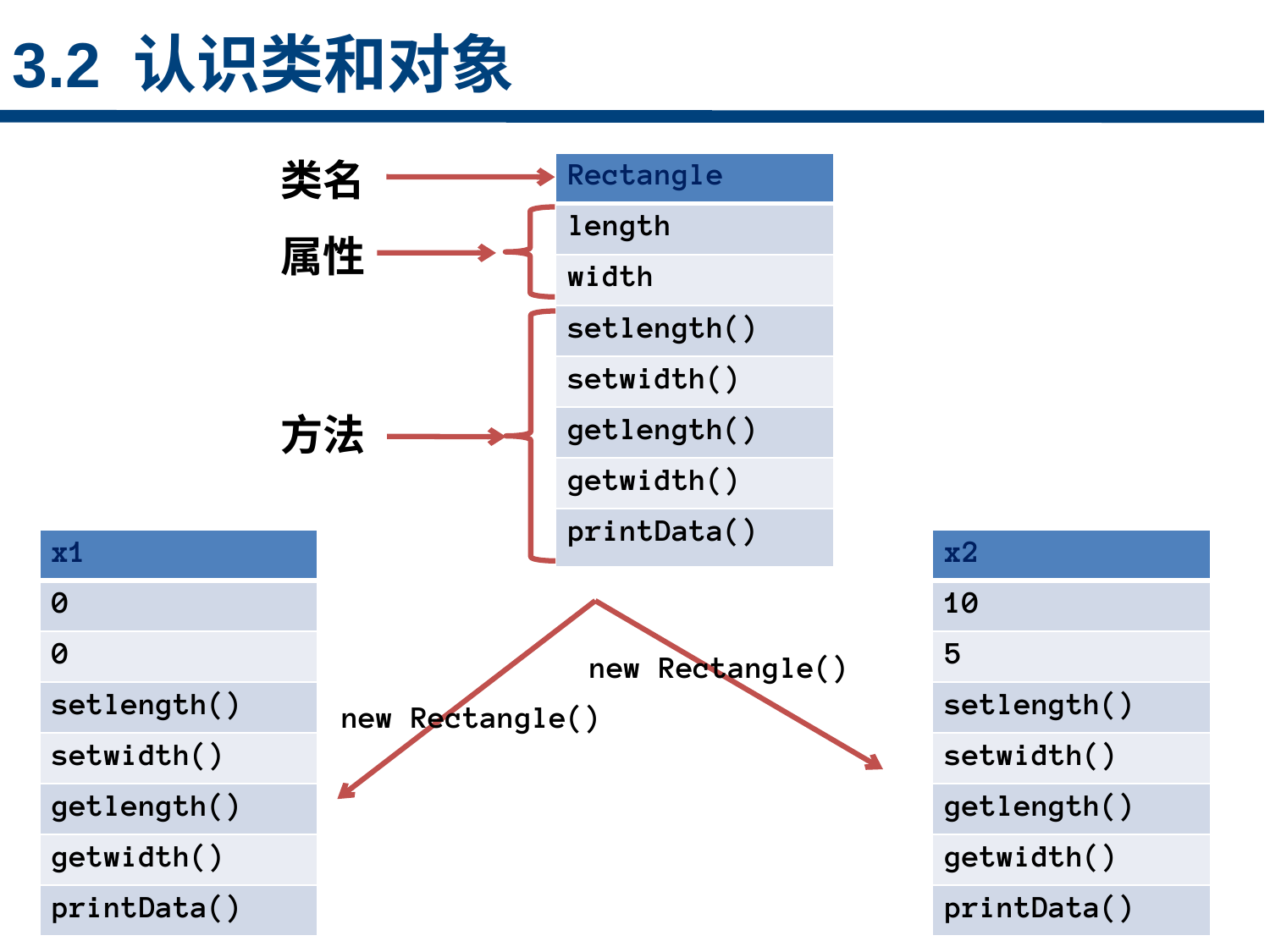

3.2 认识类和对象
类名
| Rectangle |
| --- |
| length |
| width |
| setlength() |
| setwidth() |
| getlength() |
| getwidth() |
| printData() |

属性
点击添加文本

方法
点击添加文本
| x1 |
| --- |
| 0 |
| 0 |
| setlength() |
| setwidth() |
| getlength() |
| getwidth() |
| printData() |
| x2 |
| --- |
| 10 |
| 5 |
| setlength() |
| setwidth() |
| getlength() |
| getwidth() |
| printData() |
点击添加文本
new Rectangle()
new Rectangle()
点击添加文本